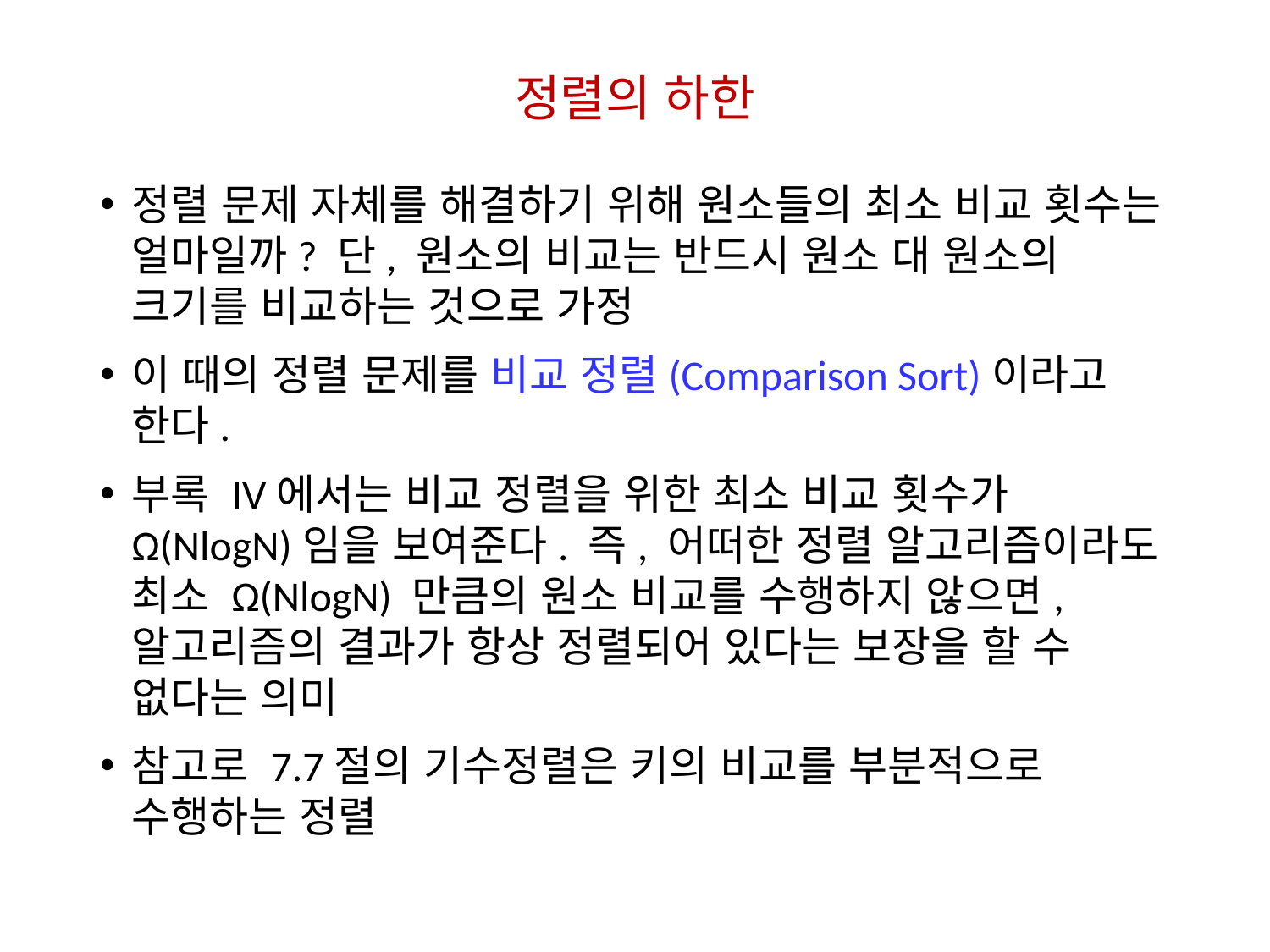

# 정렬의 하한
정렬 문제 자체를 해결하기 위해 원소들의 최소 비교 횟수는 얼마일까? 단, 원소의 비교는 반드시 원소 대 원소의 크기를 비교하는 것으로 가정
이 때의 정렬 문제를 비교 정렬(Comparison Sort)이라고 한다.
부록 IV에서는 비교 정렬을 위한 최소 비교 횟수가 Ω(NlogN)임을 보여준다. 즉, 어떠한 정렬 알고리즘이라도 최소 Ω(NlogN) 만큼의 원소 비교를 수행하지 않으면, 알고리즘의 결과가 항상 정렬되어 있다는 보장을 할 수 없다는 의미
참고로 7.7절의 기수정렬은 키의 비교를 부분적으로 수행하는 정렬